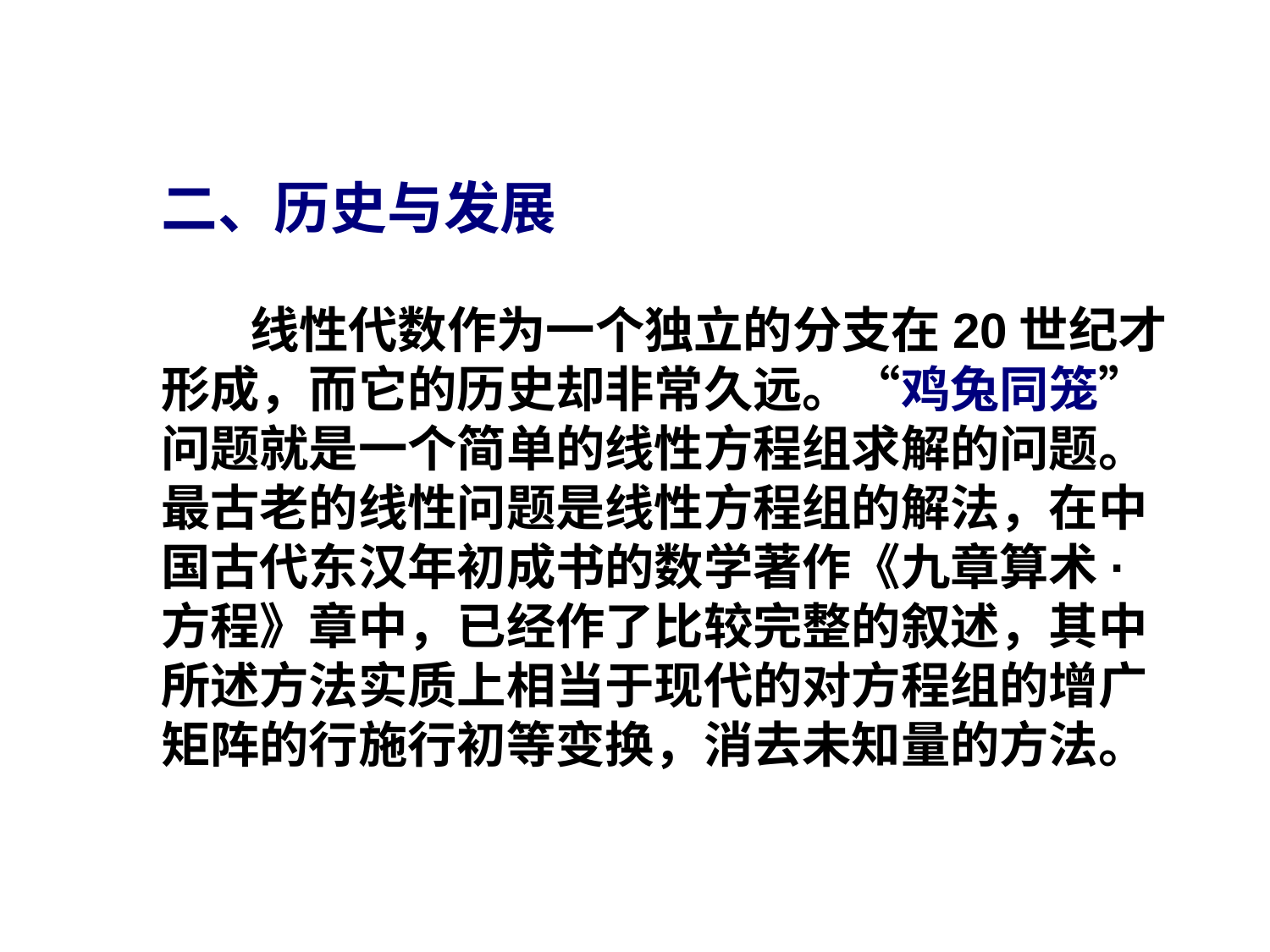

二、历史与发展

       线性代数作为一个独立的分支在20世纪才形成，而它的历史却非常久远。“鸡兔同笼”问题就是一个简单的线性方程组求解的问题。最古老的线性问题是线性方程组的解法，在中国古代东汉年初成书的数学著作《九章算术·方程》章中，已经作了比较完整的叙述，其中所述方法实质上相当于现代的对方程组的增广矩阵的行施行初等变换，消去未知量的方法。